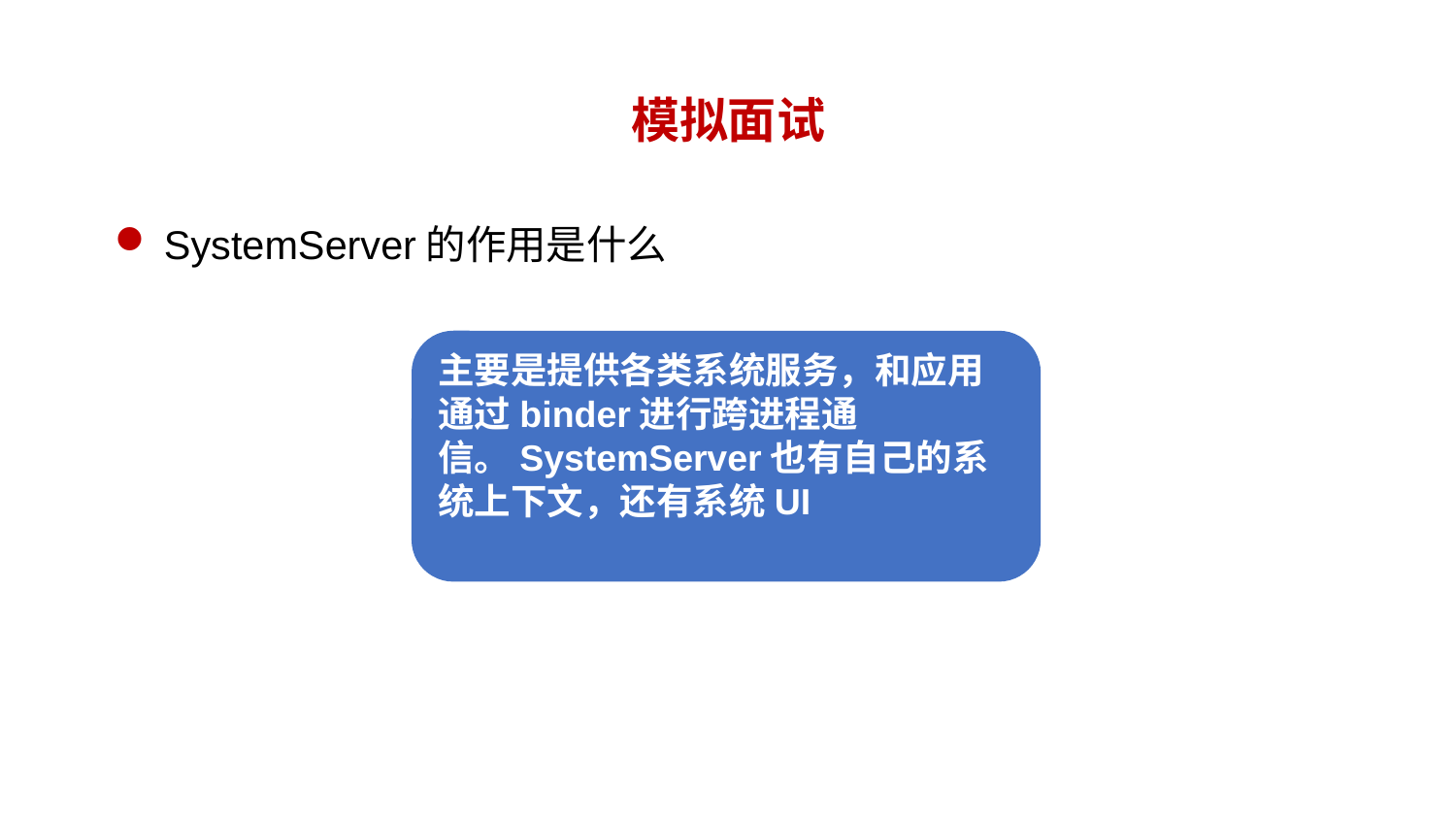

# 模拟面试
 SystemServer的作用是什么
主要是提供各类系统服务，和应用通过binder进行跨进程通信。SystemServer也有自己的系统上下文，还有系统UI